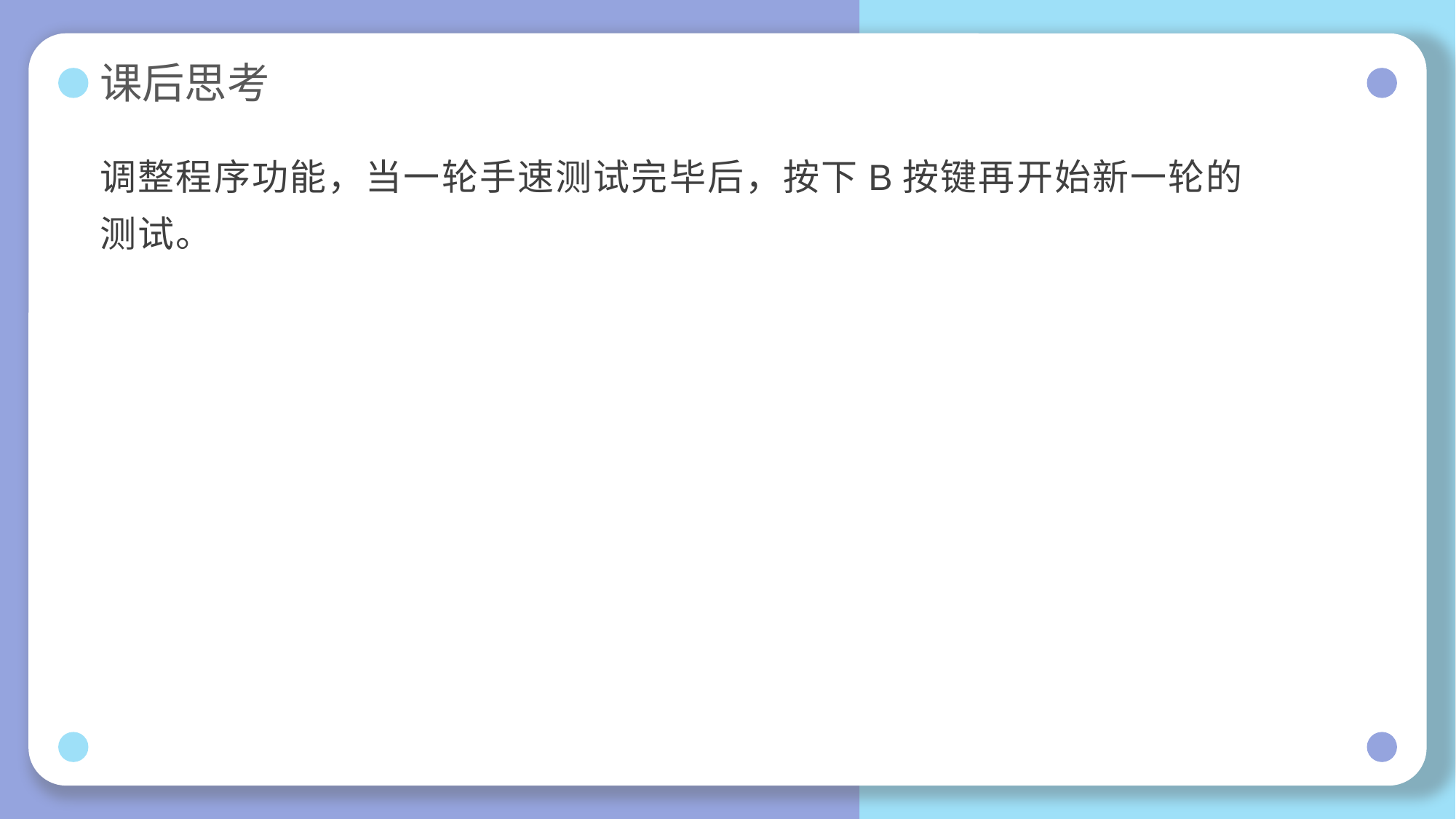

# 课后思考
调整程序功能，当一轮手速测试完毕后，按下B按键再开始新一轮的测试。